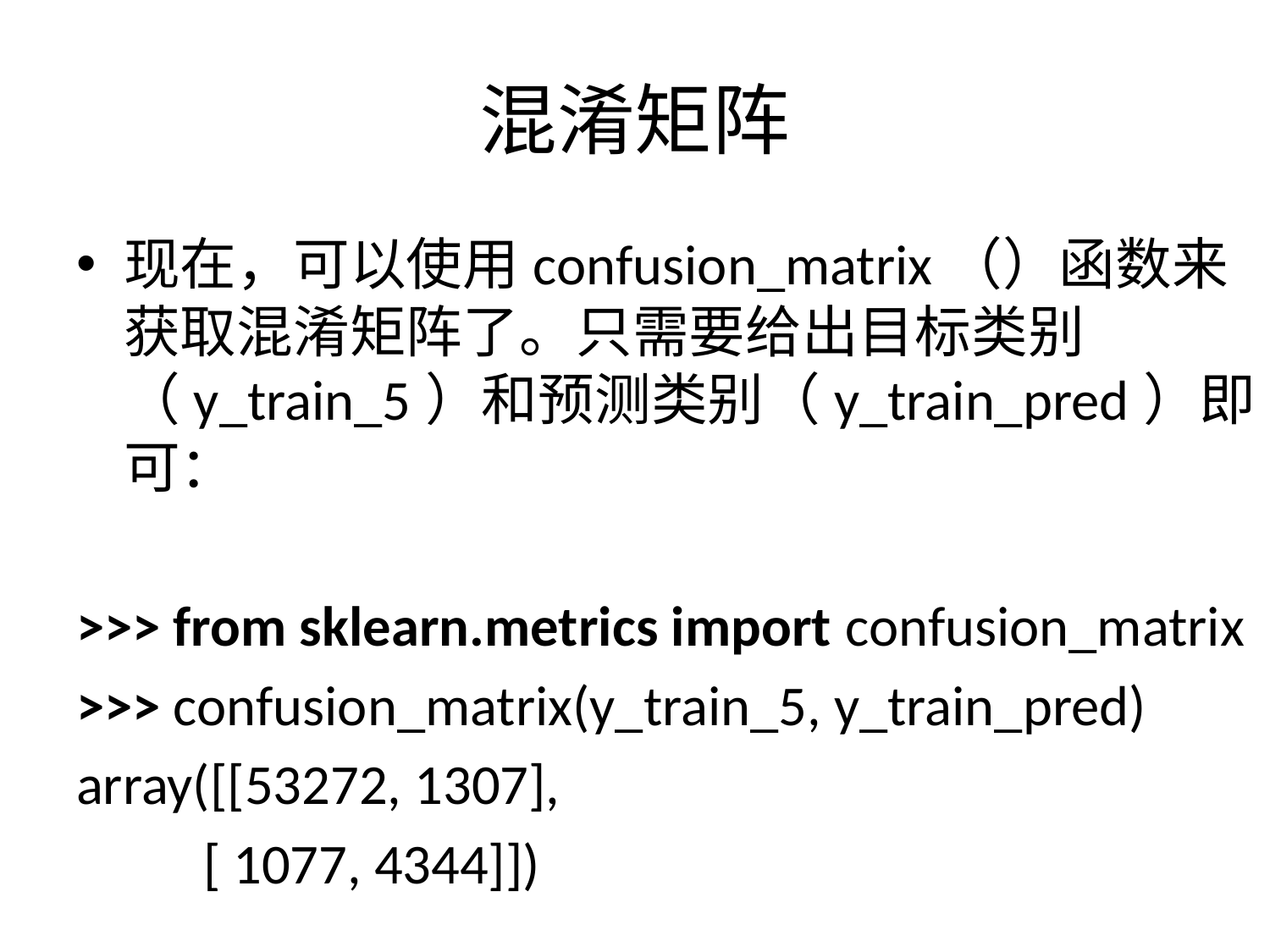

# 混淆矩阵
现在，可以使用confusion_matrix（）函数来获取混淆矩阵了。只需要给出目标类别（y_train_5）和预测类别（y_train_pred）即可：

>>> from sklearn.metrics import confusion_matrix
>>> confusion_matrix(y_train_5, y_train_pred)
array([[53272, 1307],
          [ 1077, 4344]])